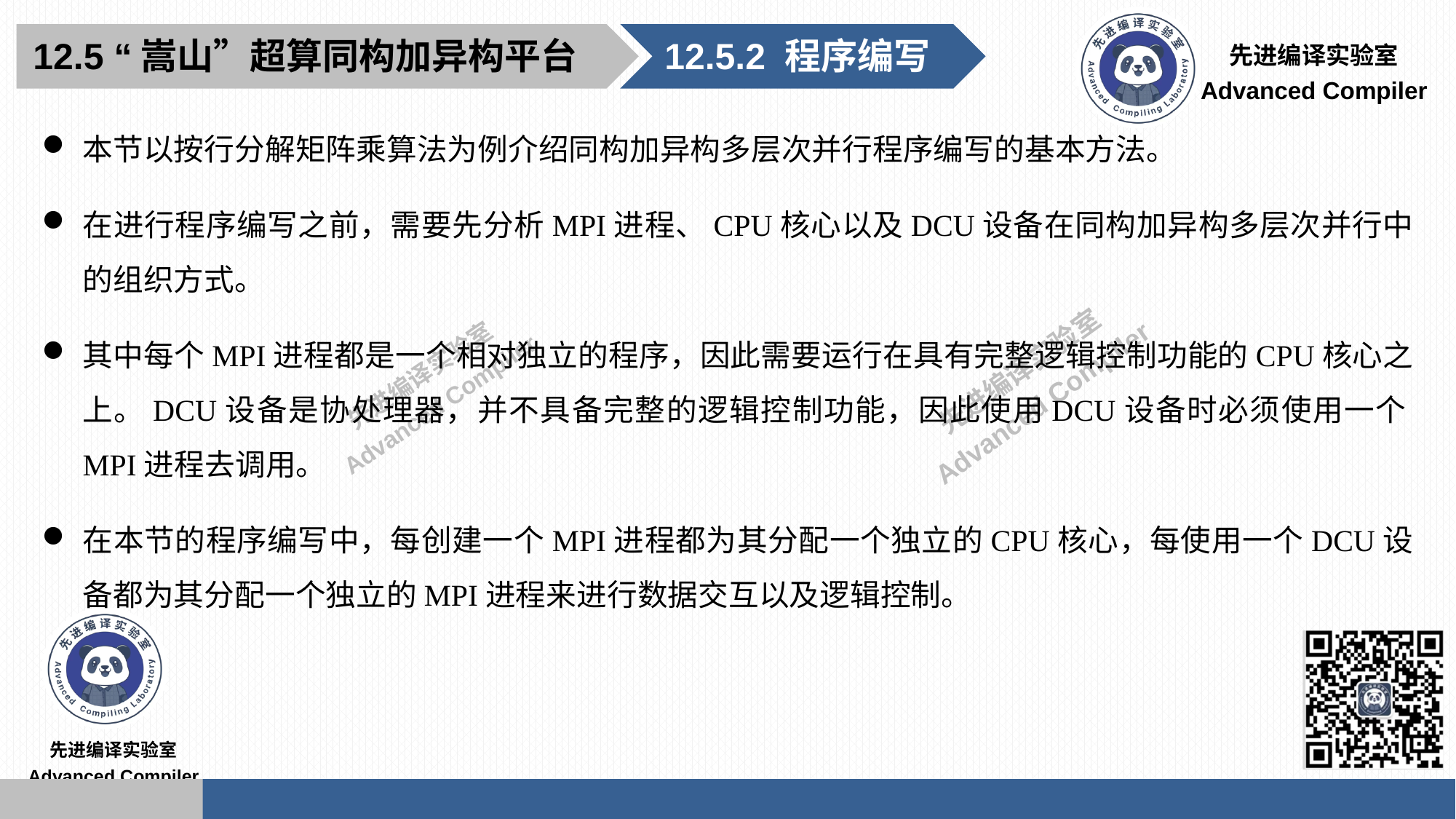

12.5 “嵩山”超算同构加异构平台

12.5.2 程序编写
本节以按行分解矩阵乘算法为例介绍同构加异构多层次并行程序编写的基本方法。
在进行程序编写之前，需要先分析MPI进程、CPU核心以及DCU设备在同构加异构多层次并行中的组织方式。
其中每个MPI进程都是一个相对独立的程序，因此需要运行在具有完整逻辑控制功能的CPU核心之上。DCU设备是协处理器，并不具备完整的逻辑控制功能，因此使用DCU设备时必须使用一个MPI进程去调用。
在本节的程序编写中，每创建一个MPI进程都为其分配一个独立的CPU核心，每使用一个DCU设备都为其分配一个独立的MPI进程来进行数据交互以及逻辑控制。